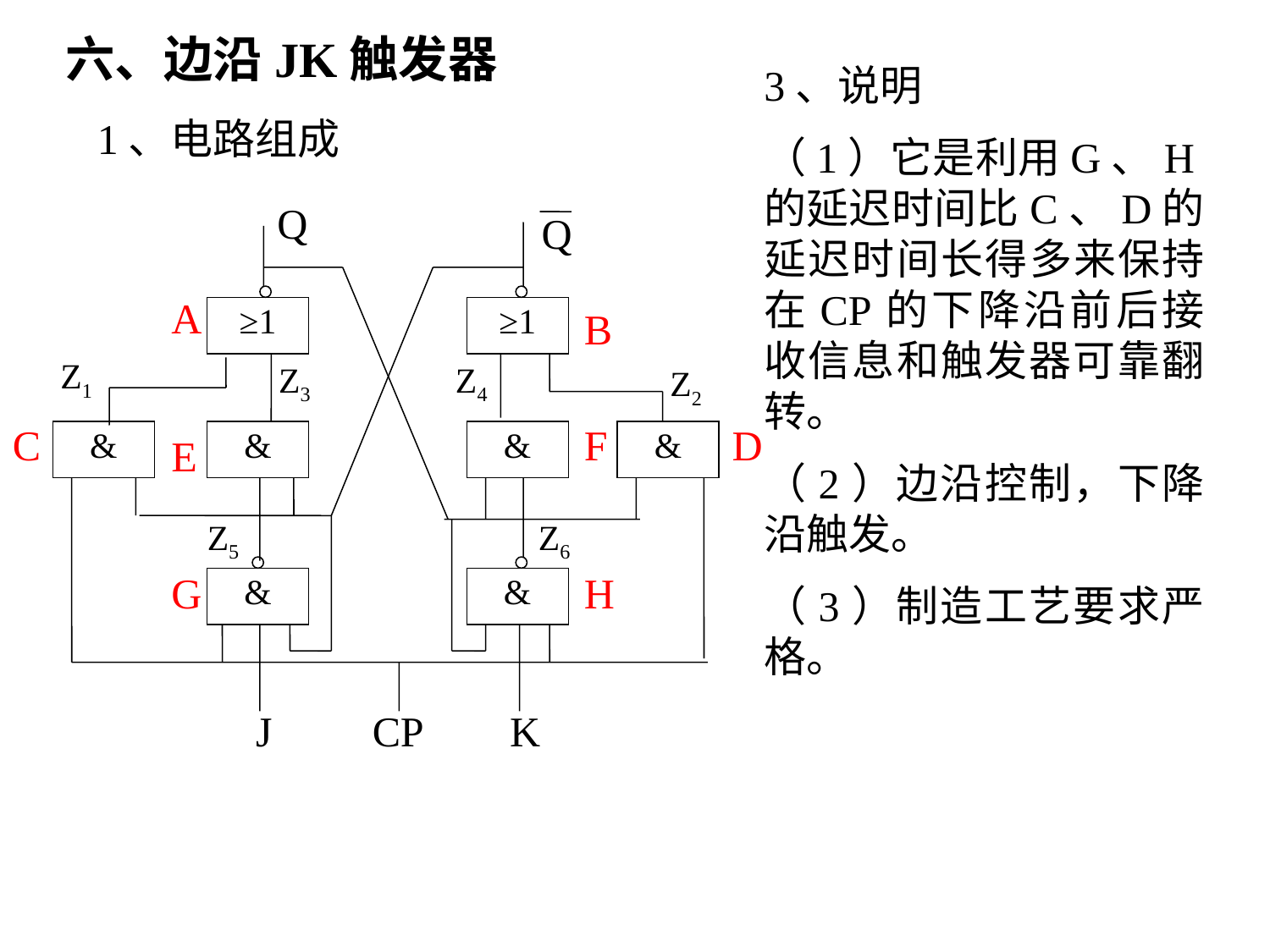

六、边沿JK触发器
3、说明
（1）它是利用G、H的延迟时间比C、D的延迟时间长得多来保持在CP的下降沿前后接收信息和触发器可靠翻转。
（2）边沿控制，下降沿触发。
（3）制造工艺要求严格。
1、电路组成
Q
Q

≥1
≥1

&
&
&
&

&
&

Z1
Z3
Z4
Z2
Z5
Z6
J
CP
K
A
B
C
F
D
E
G
H